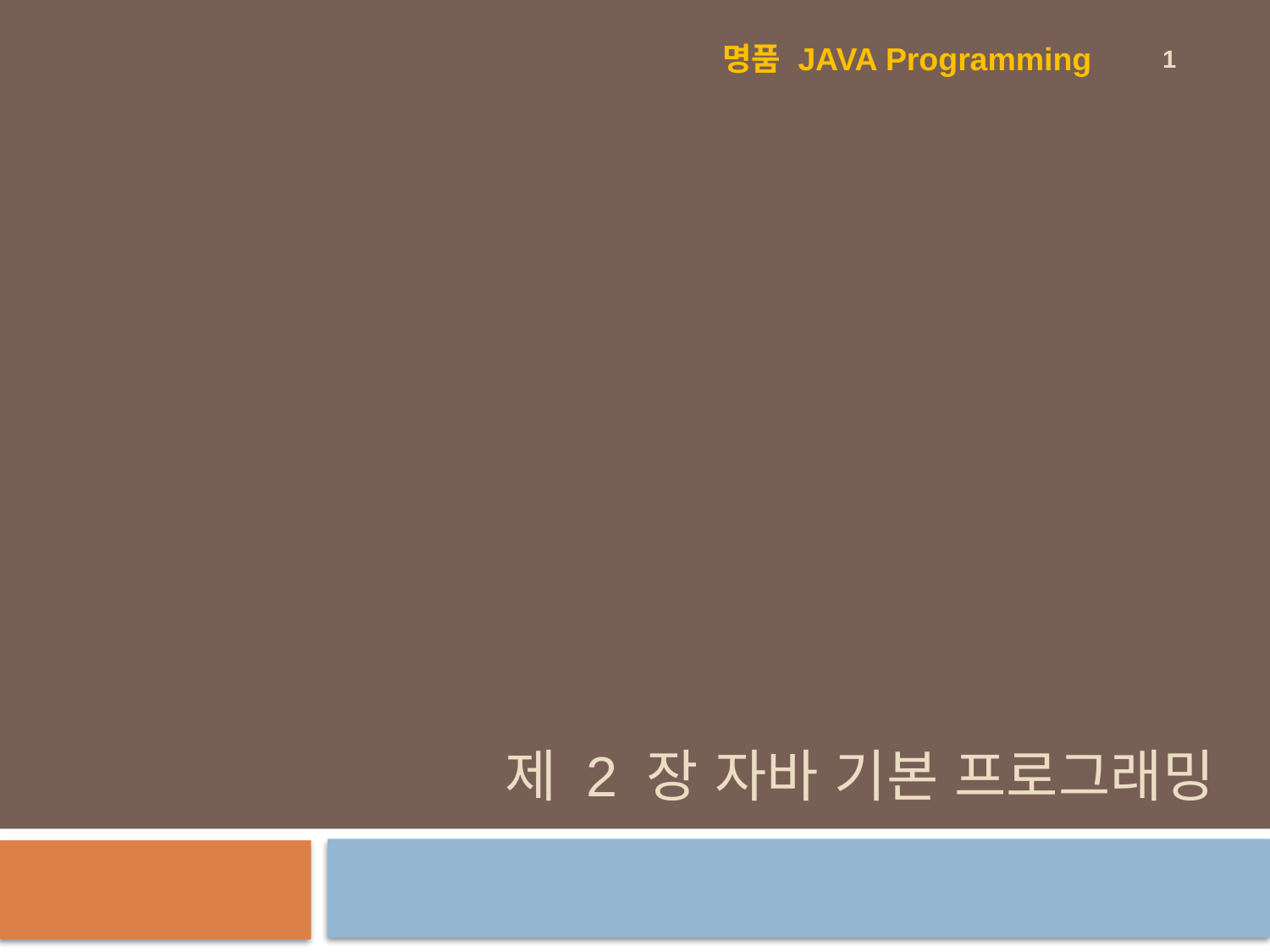

1
명품 JAVA Programming
# 제 2 장 자바 기본 프로그래밍